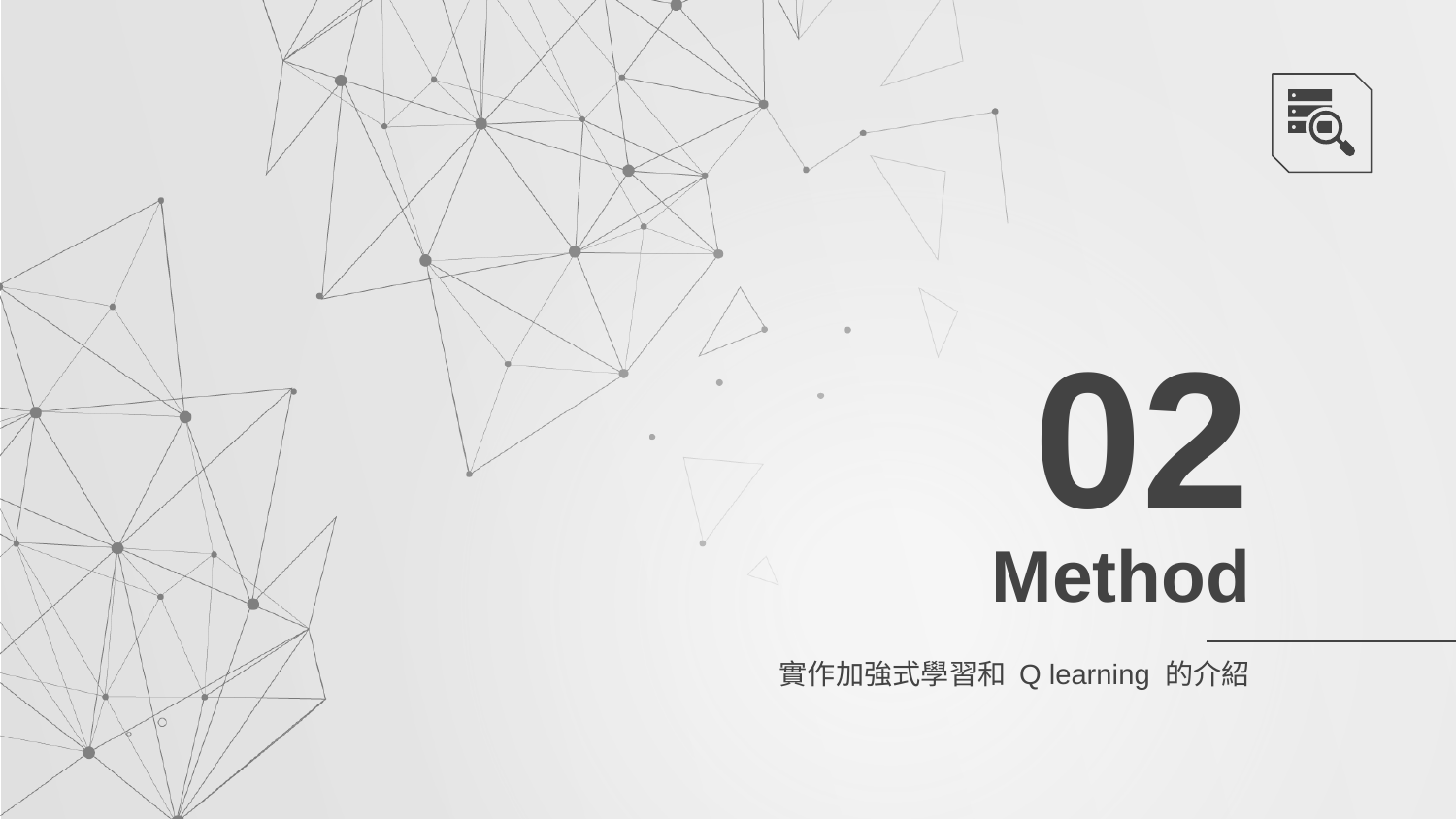

02
# Method
實作加強式學習和 Q learning 的介紹